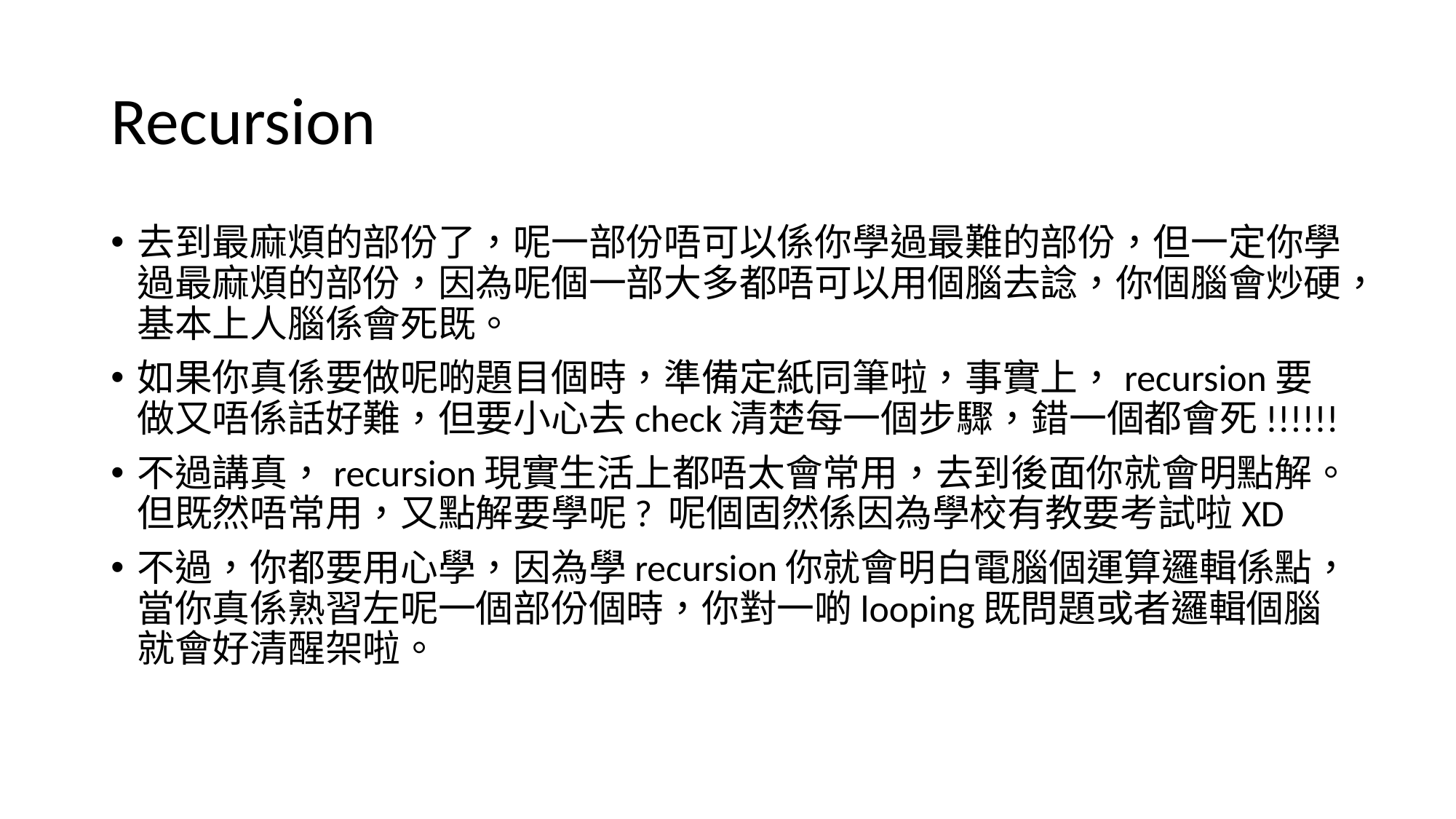

# Recursion
去到最麻煩的部份了，呢一部份唔可以係你學過最難的部份，但一定你學過最麻煩的部份，因為呢個一部大多都唔可以用個腦去諗，你個腦會炒硬，基本上人腦係會死既。
如果你真係要做呢啲題目個時，準備定紙同筆啦，事實上，recursion要做又唔係話好難，但要小心去check清楚每一個步驟，錯一個都會死!!!!!!
不過講真，recursion現實生活上都唔太會常用，去到後面你就會明點解。但既然唔常用，又點解要學呢? 呢個固然係因為學校有教要考試啦XD
不過，你都要用心學，因為學recursion你就會明白電腦個運算邏輯係點，當你真係熟習左呢一個部份個時，你對一啲looping既問題或者邏輯個腦就會好清醒架啦。